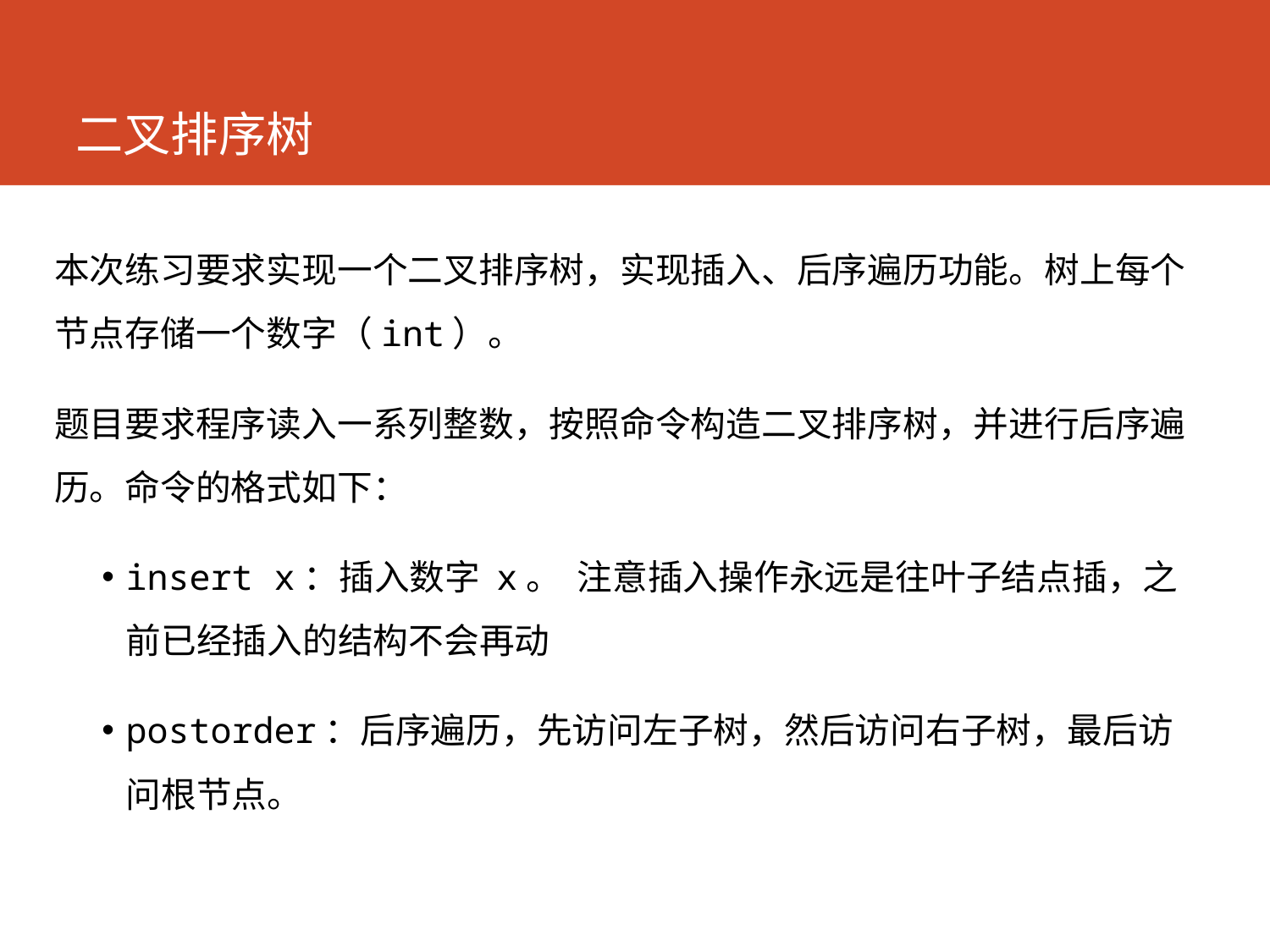

# 二叉排序树
本次练习要求实现一个二叉排序树，实现插入、后序遍历功能。树上每个节点存储一个数字（int）。
题目要求程序读入一系列整数，按照命令构造二叉排序树，并进行后序遍历。命令的格式如下：
insert x：插入数字 x。  注意插入操作永远是往叶子结点插，之前已经插入的结构不会再动
postorder：后序遍历，先访问左子树，然后访问右子树，最后访问根节点。